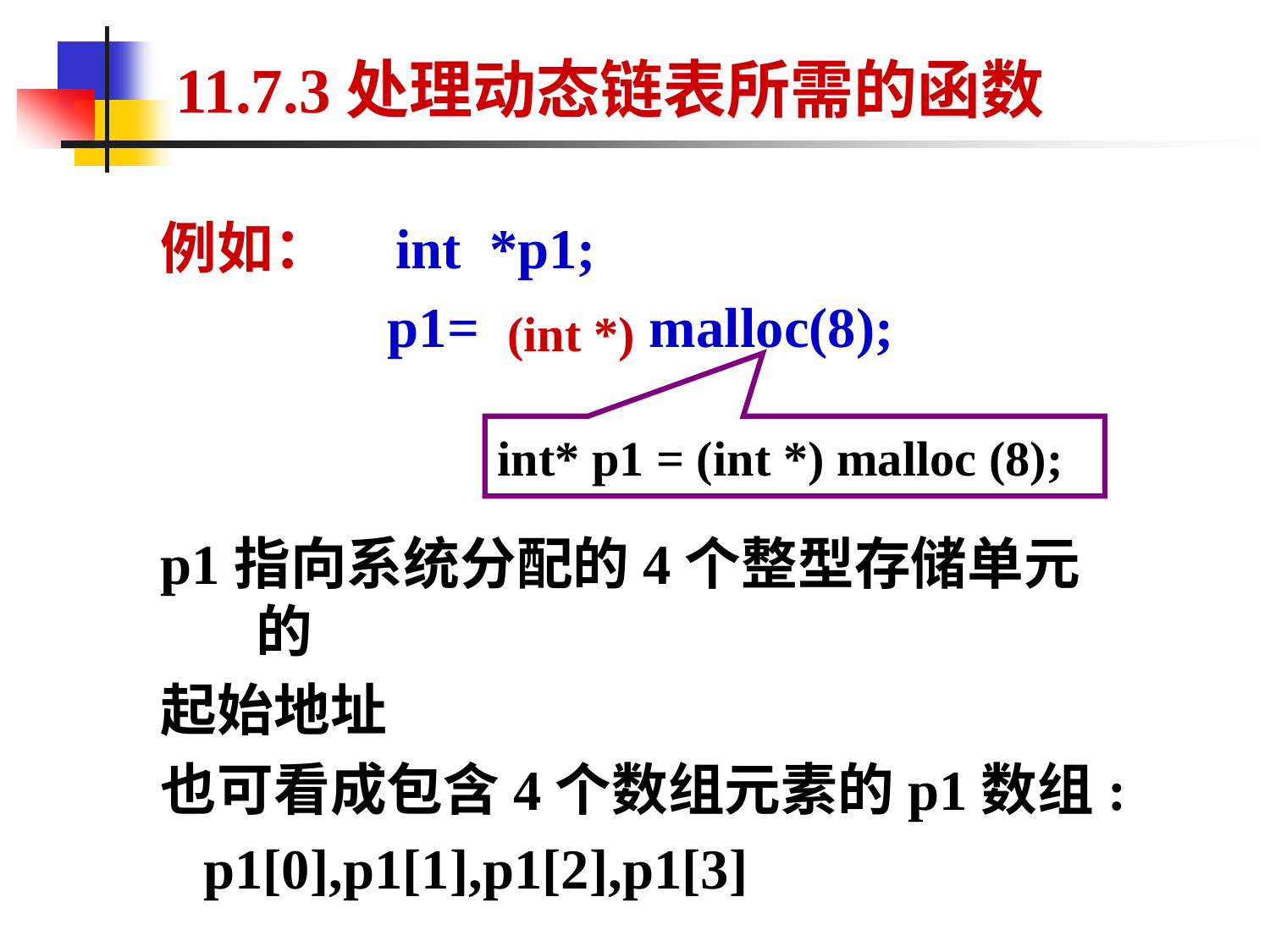

11.7.3处理动态链表所需的函数
例如：    int  *p1;
                p1=            malloc(8);

p1指向系统分配的4个整型存储单元的
起始地址
也可看成包含4个数组元素的p1数组:
   p1[0],p1[1],p1[2],p1[3]
(int *)
int* p1 = (int *) malloc (8);